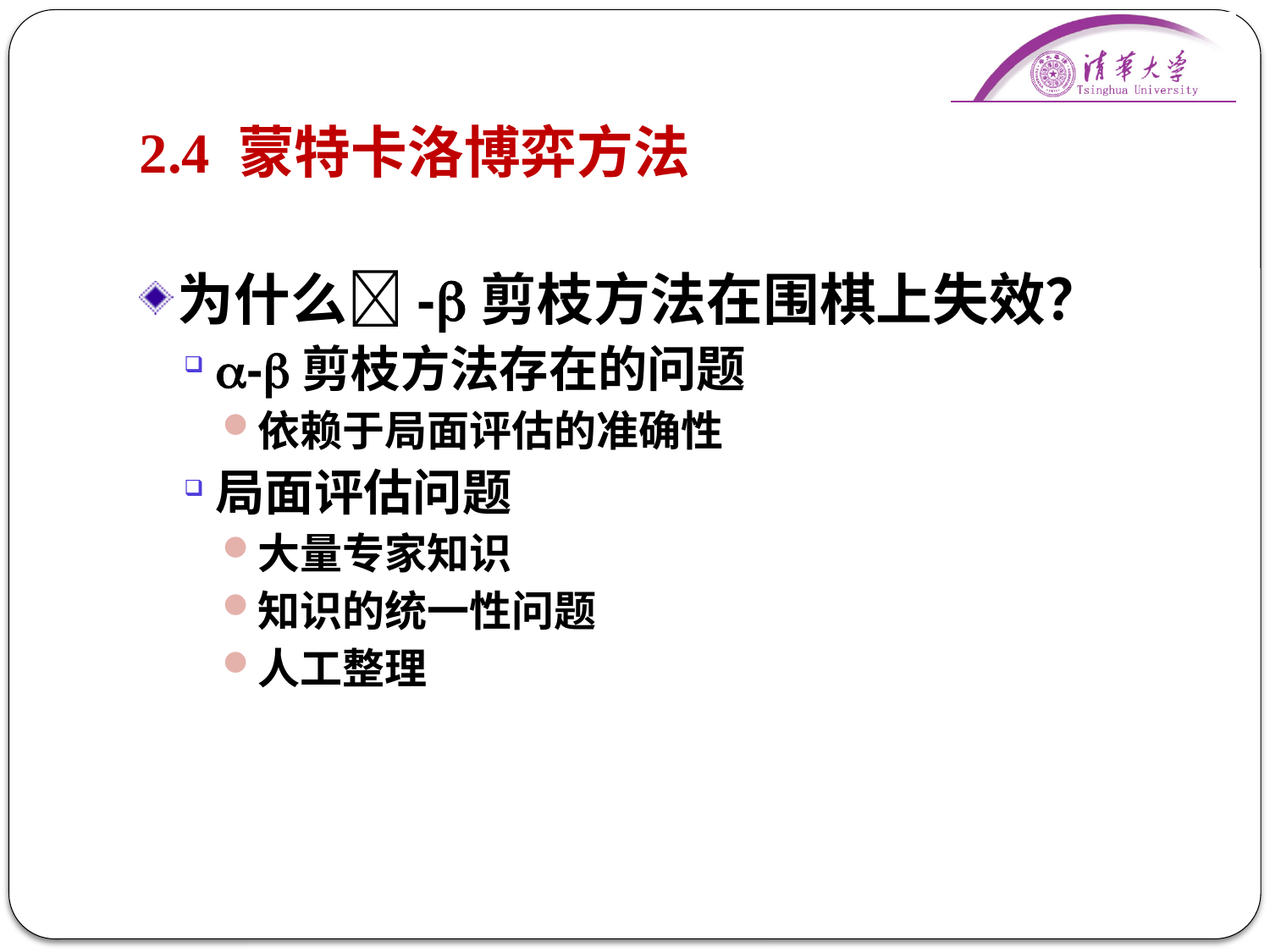

# 2.4 蒙特卡洛博弈方法
为什么α-β剪枝方法在围棋上失效？
α-β剪枝方法存在的问题
依赖于局面评估的准确性
局面评估问题
大量专家知识
知识的统一性问题
人工整理
9